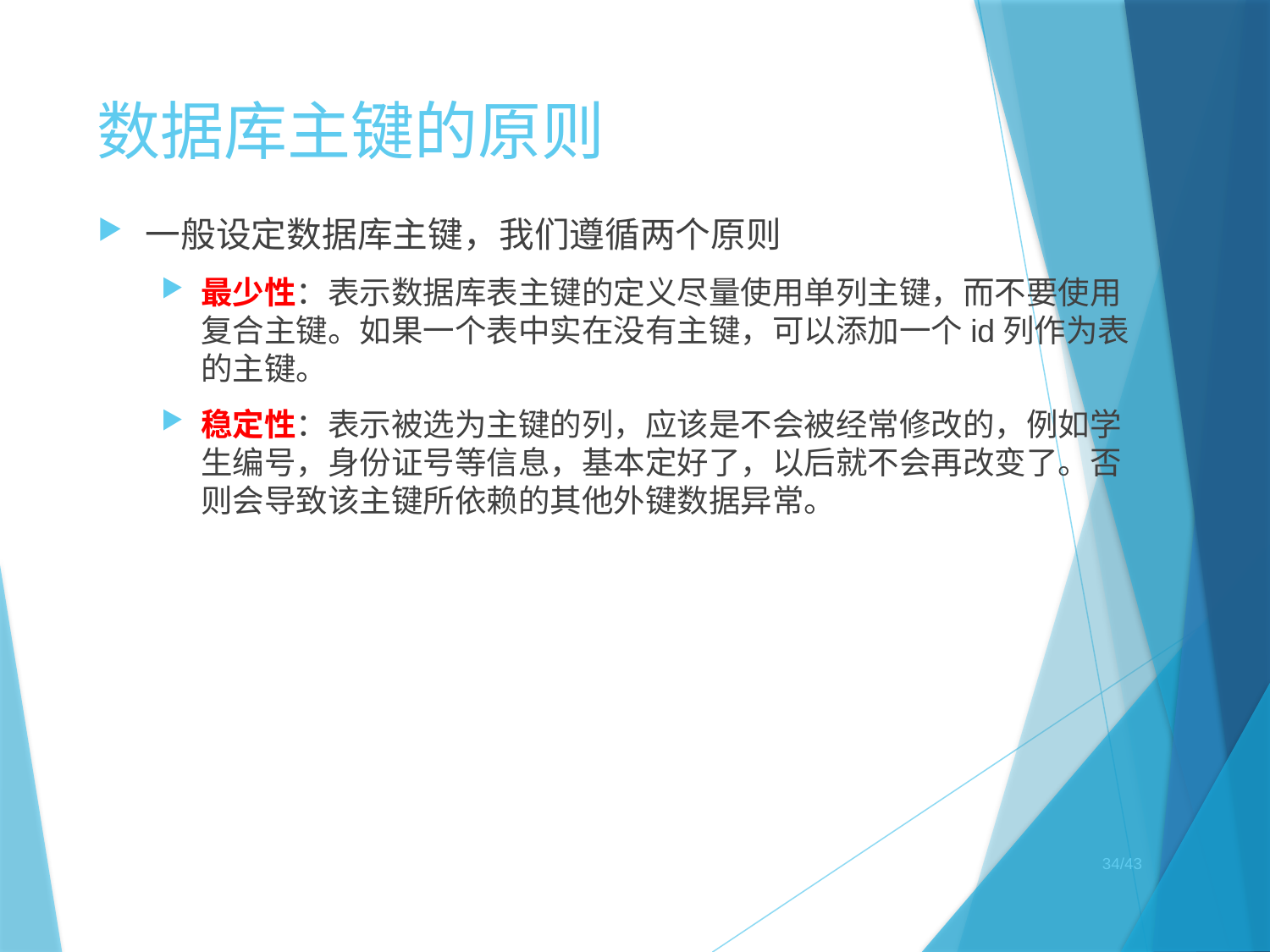

# 数据库主键的原则
一般设定数据库主键，我们遵循两个原则
最少性：表示数据库表主键的定义尽量使用单列主键，而不要使用复合主键。如果一个表中实在没有主键，可以添加一个id列作为表的主键。
稳定性：表示被选为主键的列，应该是不会被经常修改的，例如学生编号，身份证号等信息，基本定好了，以后就不会再改变了。否则会导致该主键所依赖的其他外键数据异常。
34/43